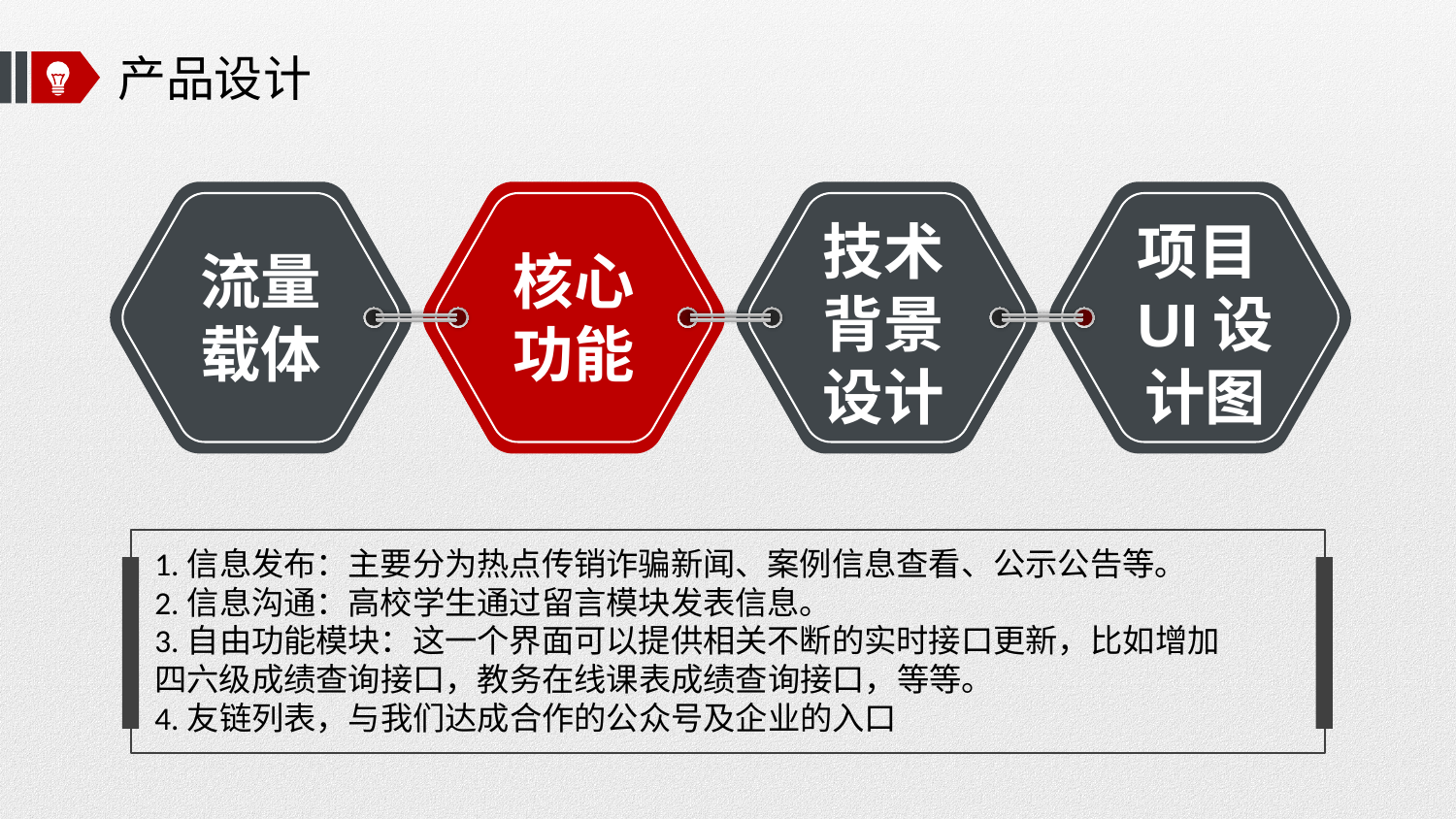

# 产品设计

流量载体

核心功能

技术背景设计

项目UI设计图

1.信息发布：主要分为热点传销诈骗新闻、案例信息查看、公示公告等。
2.信息沟通：高校学生通过留言模块发表信息。
3.自由功能模块：这一个界面可以提供相关不断的实时接口更新，比如增加四六级成绩查询接口，教务在线课表成绩查询接口，等等。
4.友链列表，与我们达成合作的公众号及企业的入口